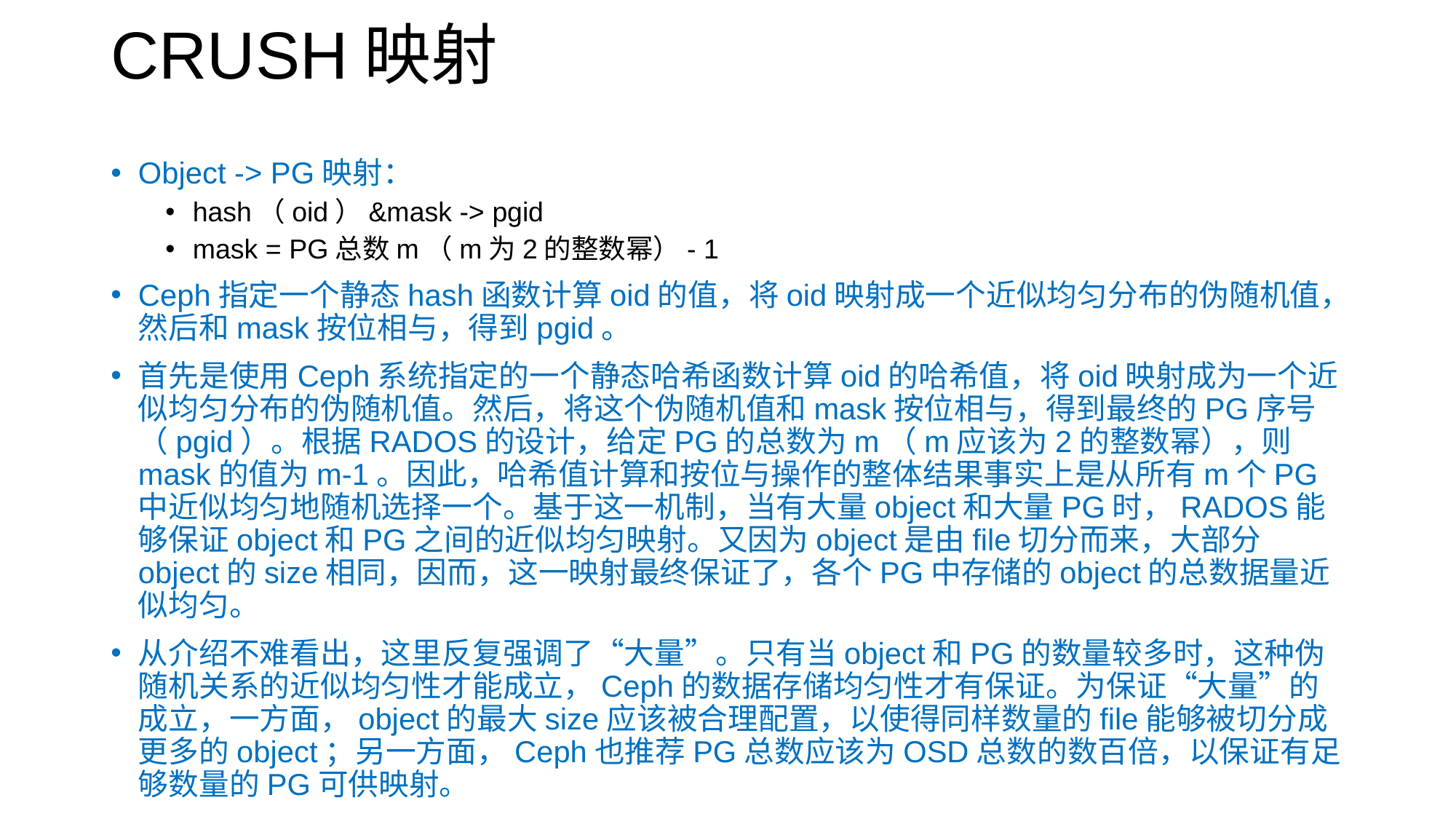

# CRUSH映射
Object -> PG映射：
hash（oid）&mask -> pgid
mask = PG总数m（m为2的整数幂）- 1
Ceph指定一个静态hash函数计算oid的值，将oid映射成一个近似均匀分布的伪随机值，然后和mask按位相与，得到pgid。
首先是使用Ceph系统指定的一个静态哈希函数计算oid的哈希值，将oid映射成为一个近似均匀分布的伪随机值。然后，将这个伪随机值和mask按位相与，得到最终的PG序号（pgid）。根据RADOS的设计，给定PG的总数为m（m应该为2的整数幂），则mask的值为m-1。因此，哈希值计算和按位与操作的整体结果事实上是从所有m个PG中近似均匀地随机选择一个。基于这一机制，当有大量object和大量PG时，RADOS能够保证object和PG之间的近似均匀映射。又因为object是由file切分而来，大部分object的size相同，因而，这一映射最终保证了，各个PG中存储的object的总数据量近似均匀。
从介绍不难看出，这里反复强调了“大量”。只有当object和PG的数量较多时，这种伪随机关系的近似均匀性才能成立，Ceph的数据存储均匀性才有保证。为保证“大量”的成立，一方面，object的最大size应该被合理配置，以使得同样数量的file能够被切分成更多的object；另一方面，Ceph也推荐PG总数应该为OSD总数的数百倍，以保证有足够数量的PG可供映射。